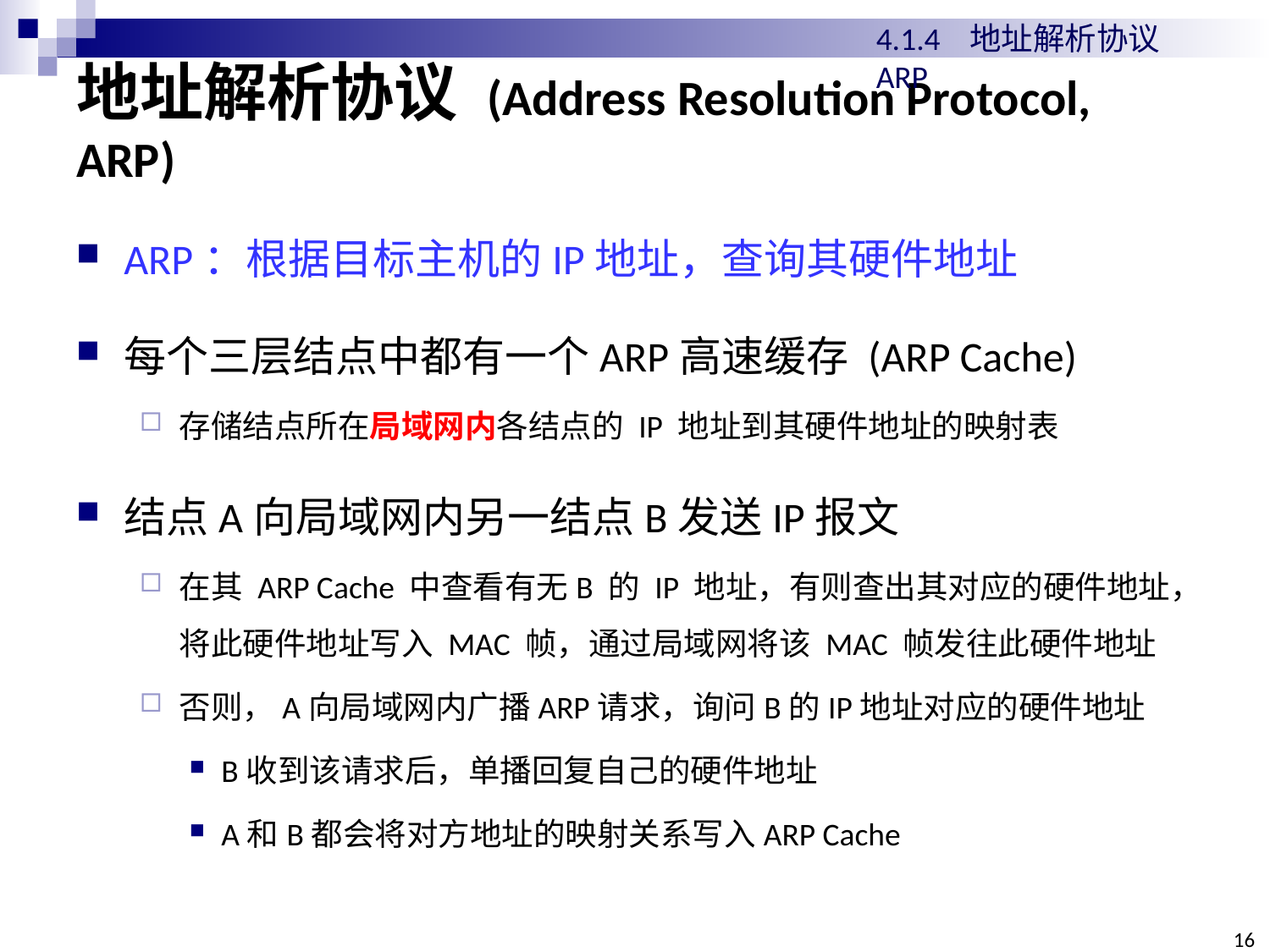

4.1.4   地址解析协议ARP
# 地址解析协议 (Address Resolution Protocol, ARP)
ARP：根据目标主机的IP地址，查询其硬件地址
每个三层结点中都有一个ARP高速缓存 (ARP Cache)
存储结点所在局域网内各结点的 IP 地址到其硬件地址的映射表
结点A向局域网内另一结点B发送IP报文
在其 ARP Cache 中查看有无B 的 IP 地址，有则查出其对应的硬件地址，将此硬件地址写入 MAC 帧，通过局域网将该 MAC 帧发往此硬件地址
否则，A向局域网内广播ARP请求，询问B的IP地址对应的硬件地址
B收到该请求后，单播回复自己的硬件地址
A和B都会将对方地址的映射关系写入ARP Cache
16